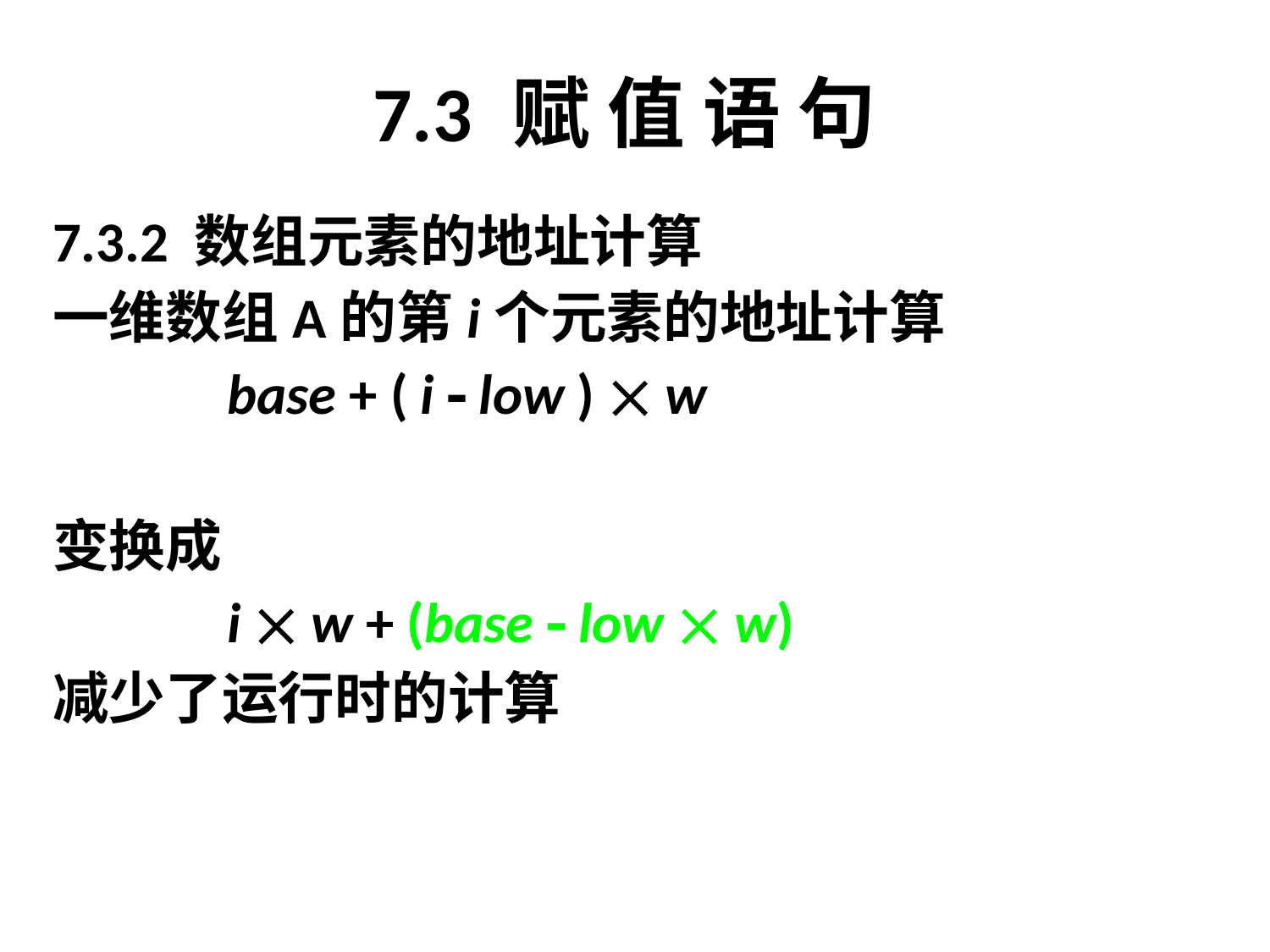

# 7.3 赋 值 语 句
7.3.2 数组元素的地址计算
一维数组A的第i个元素的地址计算
		base + ( i − low ) × w

变换成
		i × w + (base − low × w)
减少了运行时的计算